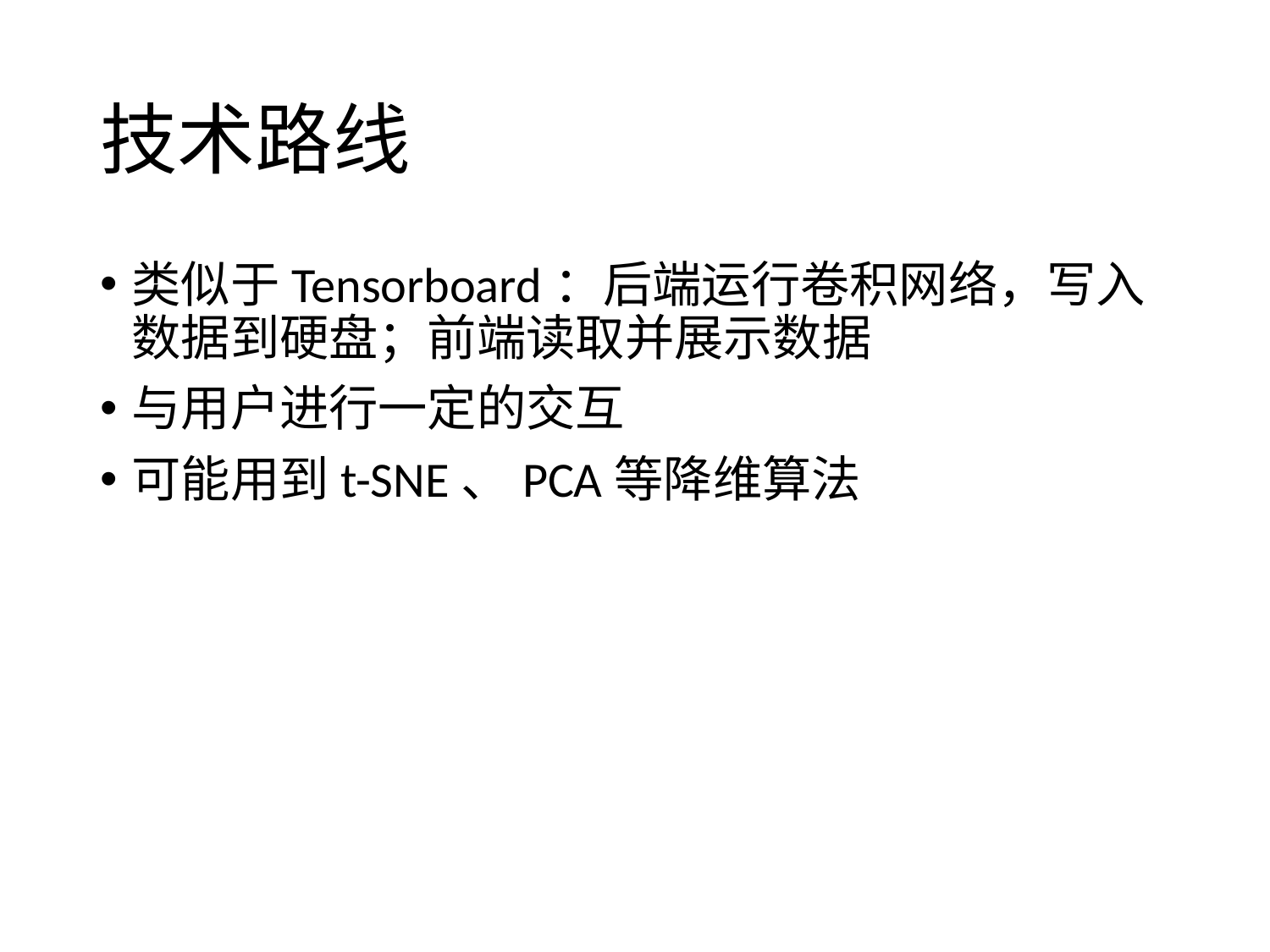

# 技术路线
类似于Tensorboard：后端运行卷积网络，写入数据到硬盘；前端读取并展示数据
与用户进行一定的交互
可能用到t-SNE、PCA等降维算法